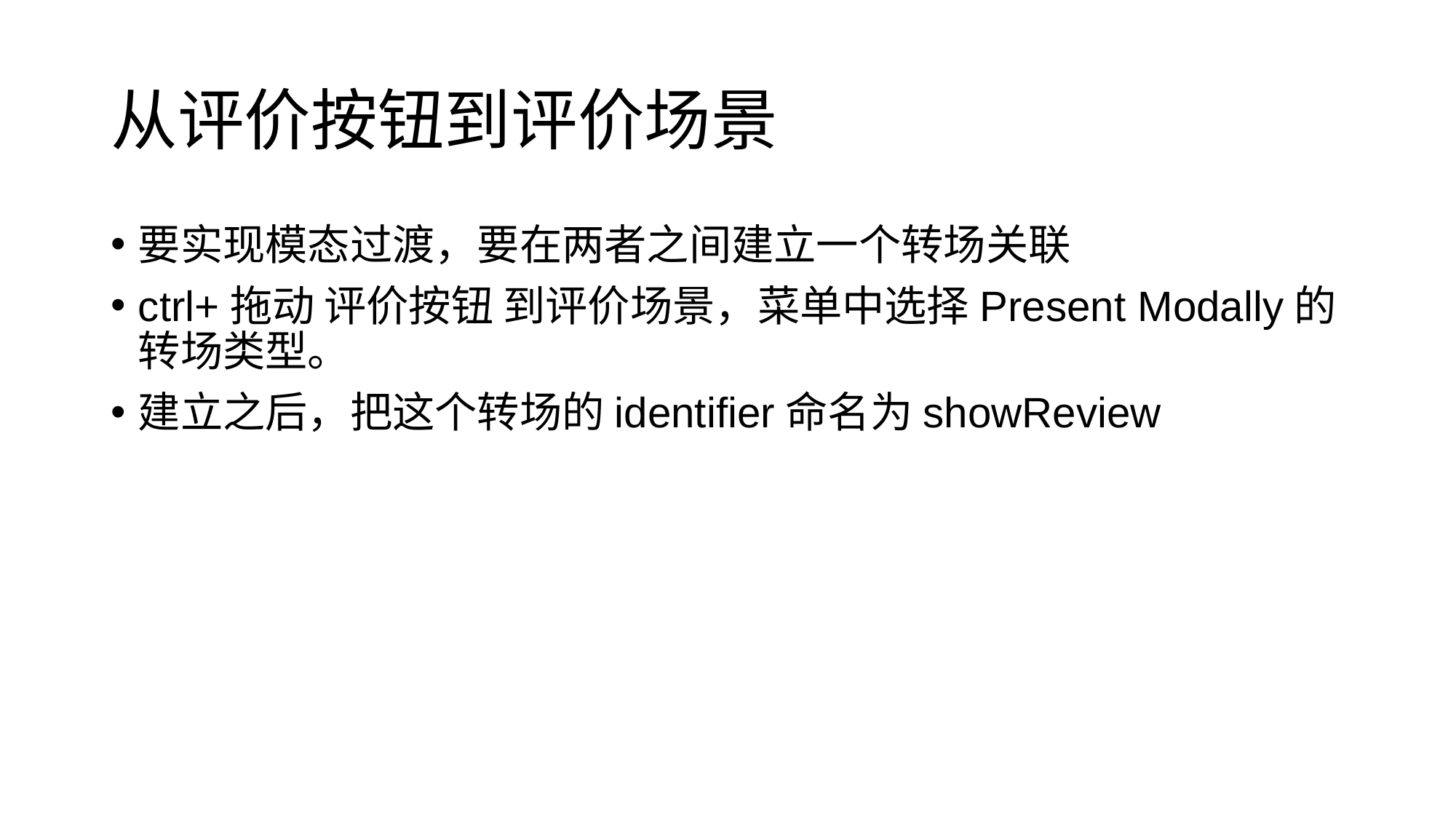

# 从评价按钮到评价场景
要实现模态过渡，要在两者之间建立一个转场关联
ctrl+拖动 评价按钮 到评价场景，菜单中选择Present Modally的转场类型。
建立之后，把这个转场的identifier命名为showReview